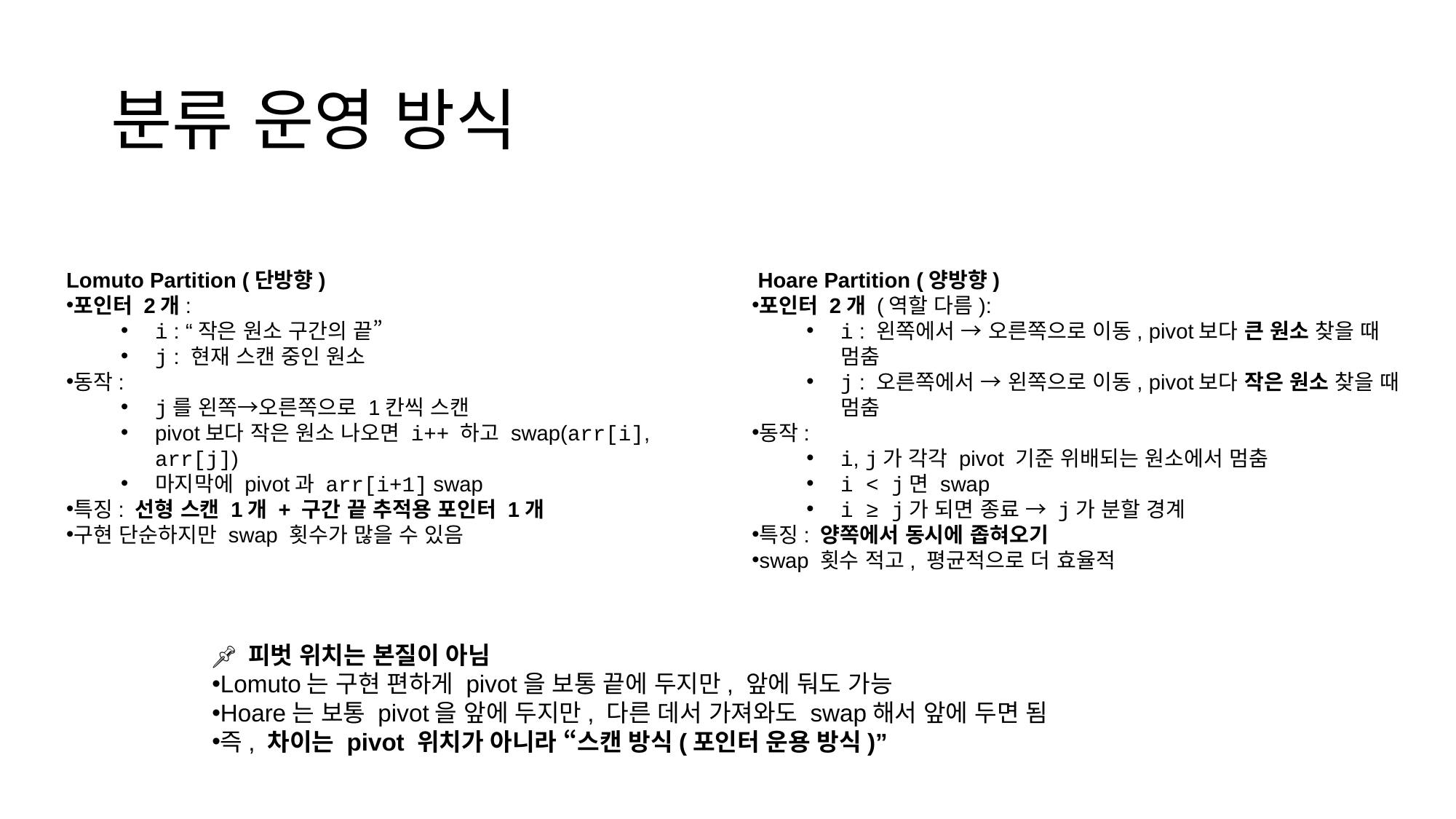

# 분류 운영 방식
Lomuto Partition (단방향)
포인터 2개:
i : “작은 원소 구간의 끝”
j : 현재 스캔 중인 원소
동작:
j를 왼쪽→오른쪽으로 1칸씩 스캔
pivot보다 작은 원소 나오면 i++ 하고 swap(arr[i], arr[j])
마지막에 pivot과 arr[i+1] swap
특징: 선형 스캔 1개 + 구간 끝 추적용 포인터 1개
구현 단순하지만 swap 횟수가 많을 수 있음
 Hoare Partition (양방향)
포인터 2개 (역할 다름):
i : 왼쪽에서 → 오른쪽으로 이동, pivot보다 큰 원소 찾을 때 멈춤
j : 오른쪽에서 → 왼쪽으로 이동, pivot보다 작은 원소 찾을 때 멈춤
동작:
i, j가 각각 pivot 기준 위배되는 원소에서 멈춤
i < j면 swap
i ≥ j가 되면 종료 → j가 분할 경계
특징: 양쪽에서 동시에 좁혀오기
swap 횟수 적고, 평균적으로 더 효율적
📌 피벗 위치는 본질이 아님
Lomuto는 구현 편하게 pivot을 보통 끝에 두지만, 앞에 둬도 가능
Hoare는 보통 pivot을 앞에 두지만, 다른 데서 가져와도 swap해서 앞에 두면 됨
즉, 차이는 pivot 위치가 아니라 “스캔 방식(포인터 운용 방식)”